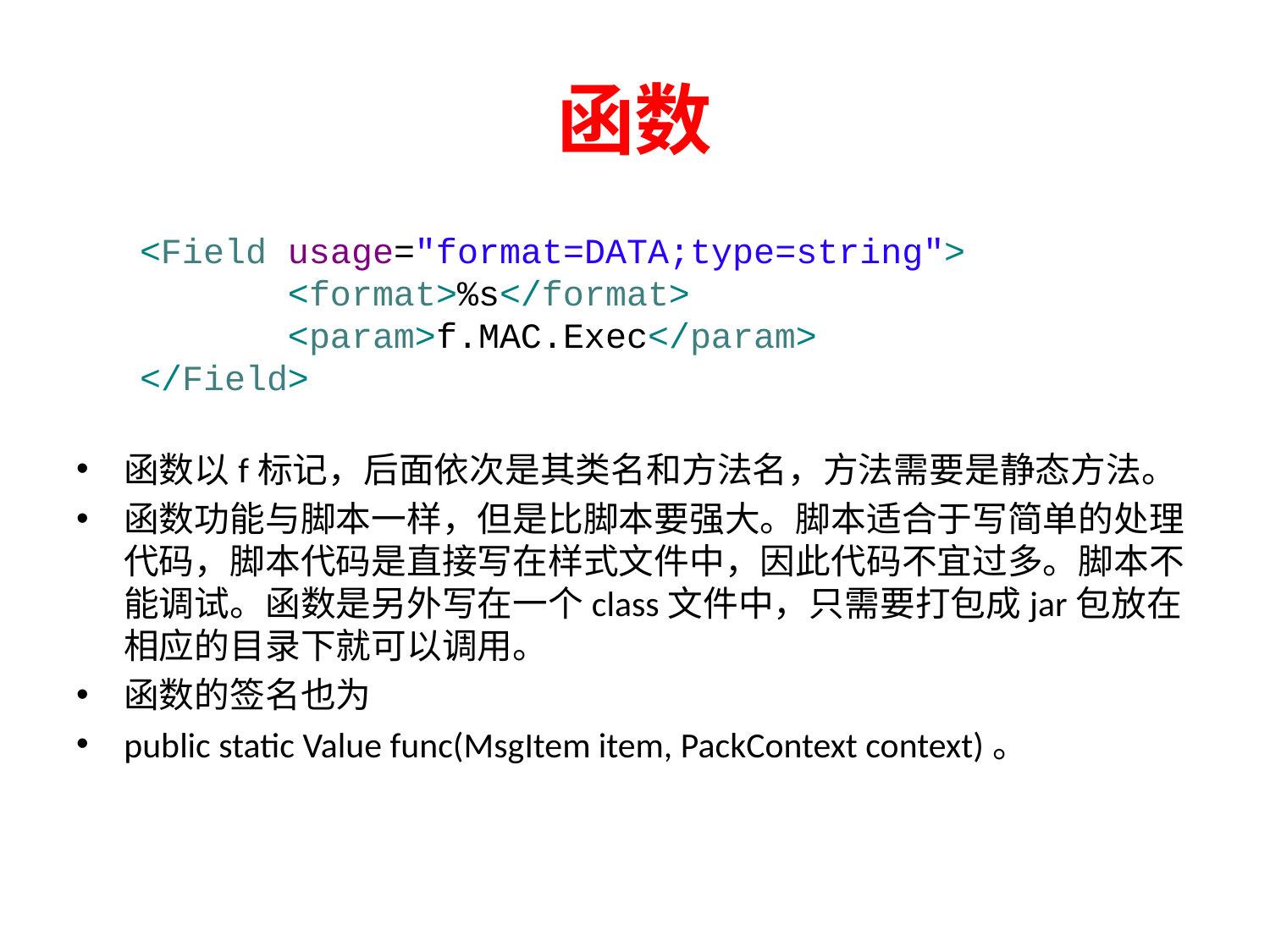

# 函数
   <Field usage="format=DATA;type=string">
	    <format>%s</format>
	    <param>f.MAC.Exec</param>
   </Field>

函数以f标记，后面依次是其类名和方法名，方法需要是静态方法。
函数功能与脚本一样，但是比脚本要强大。脚本适合于写简单的处理代码，脚本代码是直接写在样式文件中，因此代码不宜过多。脚本不能调试。函数是另外写在一个class文件中，只需要打包成jar包放在相应的目录下就可以调用。
函数的签名也为
public static Value func(MsgItem item, PackContext context)。